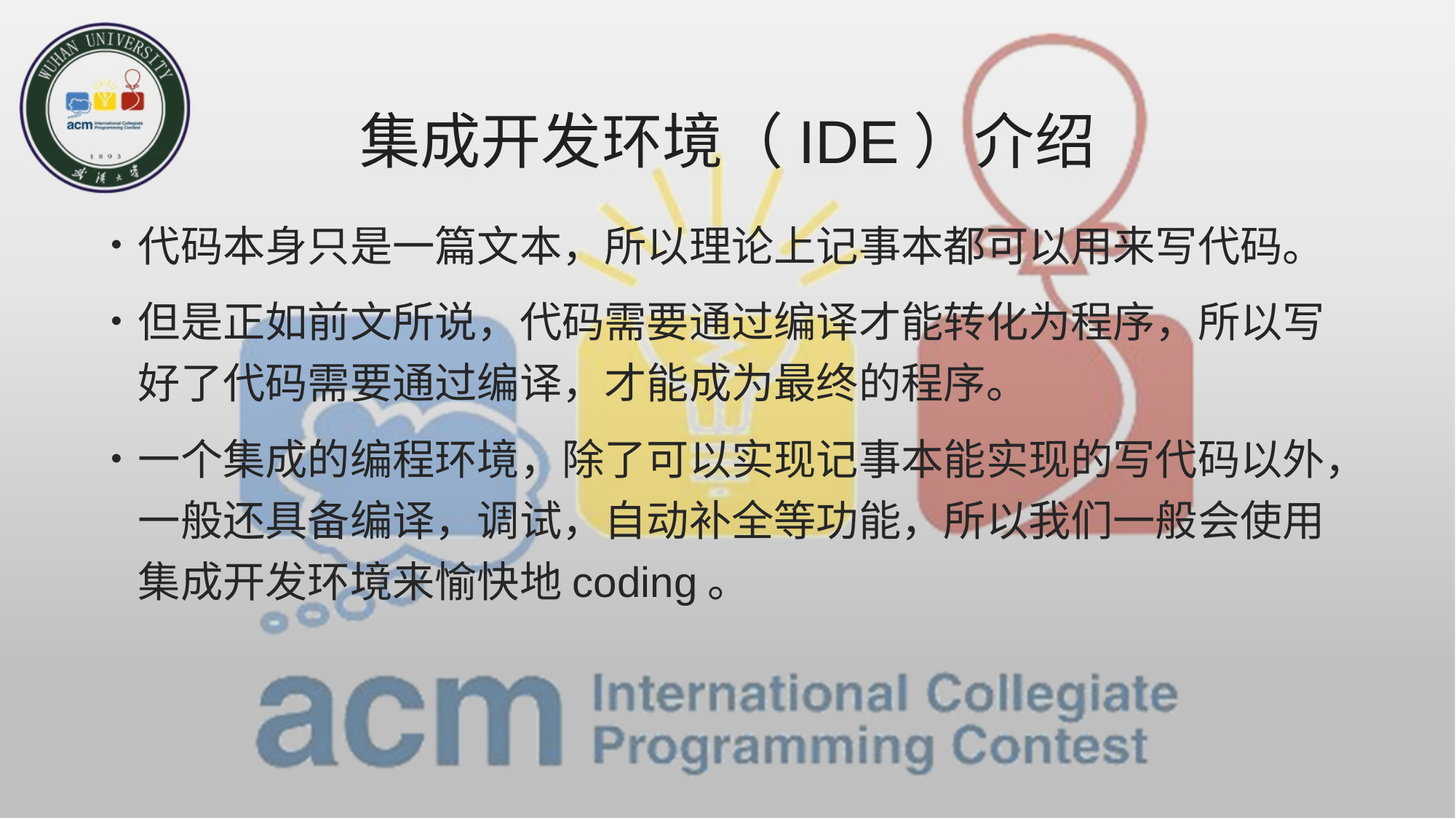

# 集成开发环境（IDE）介绍
代码本身只是一篇文本，所以理论上记事本都可以用来写代码。
但是正如前文所说，代码需要通过编译才能转化为程序，所以写好了代码需要通过编译，才能成为最终的程序。
一个集成的编程环境，除了可以实现记事本能实现的写代码以外，一般还具备编译，调试，自动补全等功能，所以我们一般会使用集成开发环境来愉快地coding。